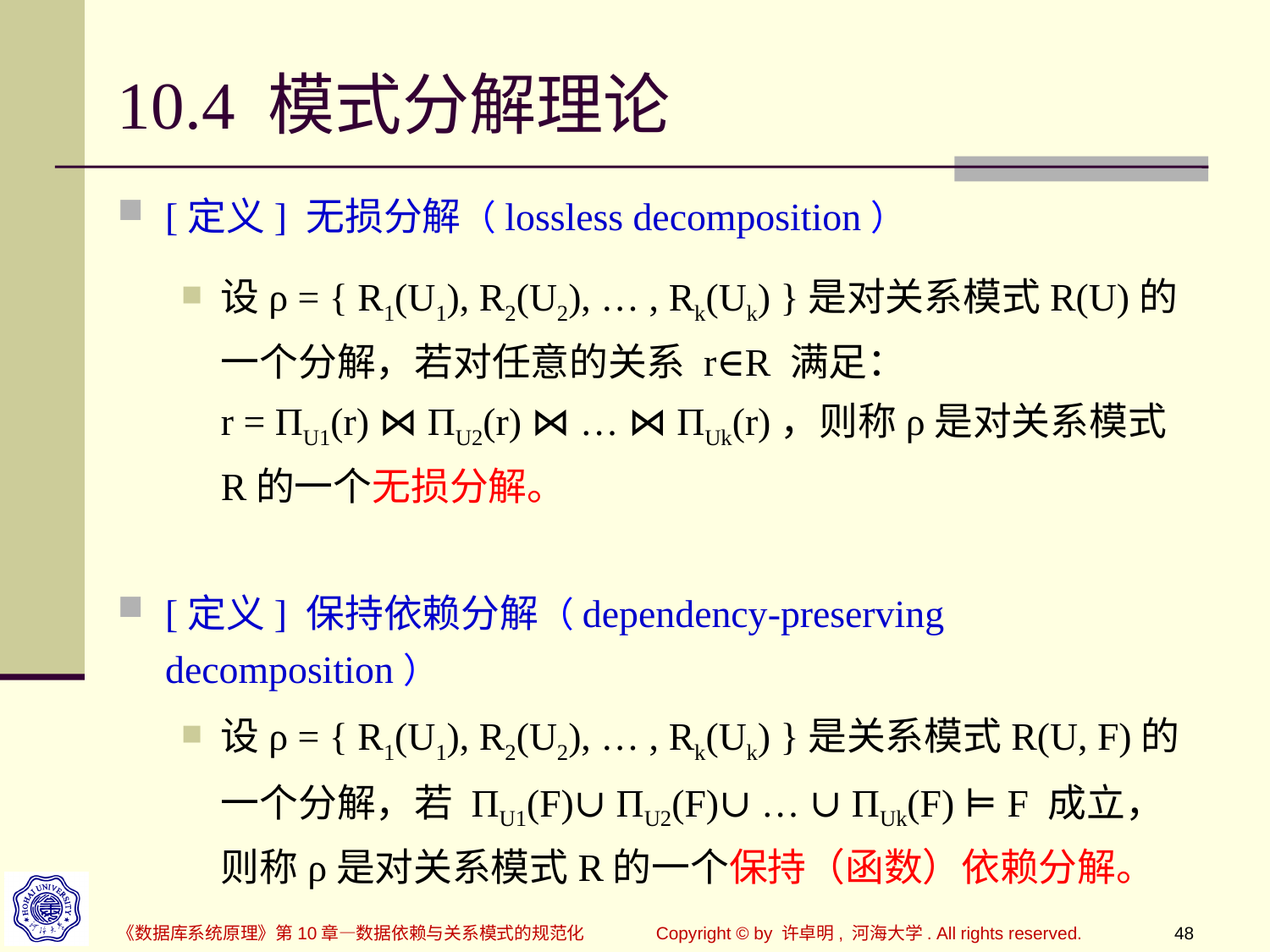

# 10.4 模式分解理论
[定义] 无损分解（lossless decomposition）
设ρ = { R1(U1), R2(U2), … , Rk(Uk) }是对关系模式R(U)的一个分解，若对任意的关系 r∈R 满足：
r = ПU1(r) ⋈ ПU2(r) ⋈ … ⋈ ПUk(r)，则称ρ是对关系模式R的一个无损分解。

[定义] 保持依赖分解（dependency-preserving decomposition）
设ρ = { R1(U1), R2(U2), … , Rk(Uk) }是关系模式R(U, F)的一个分解，若 ПU1(F)∪ ПU2(F)∪ … ∪ ПUk(F) ⊨ F 成立，则称ρ是对关系模式R的一个保持（函数）依赖分解。
《数据库系统原理》第10章—数据依赖与关系模式的规范化
Copyright © by 许卓明, 河海大学. All rights reserved.
48